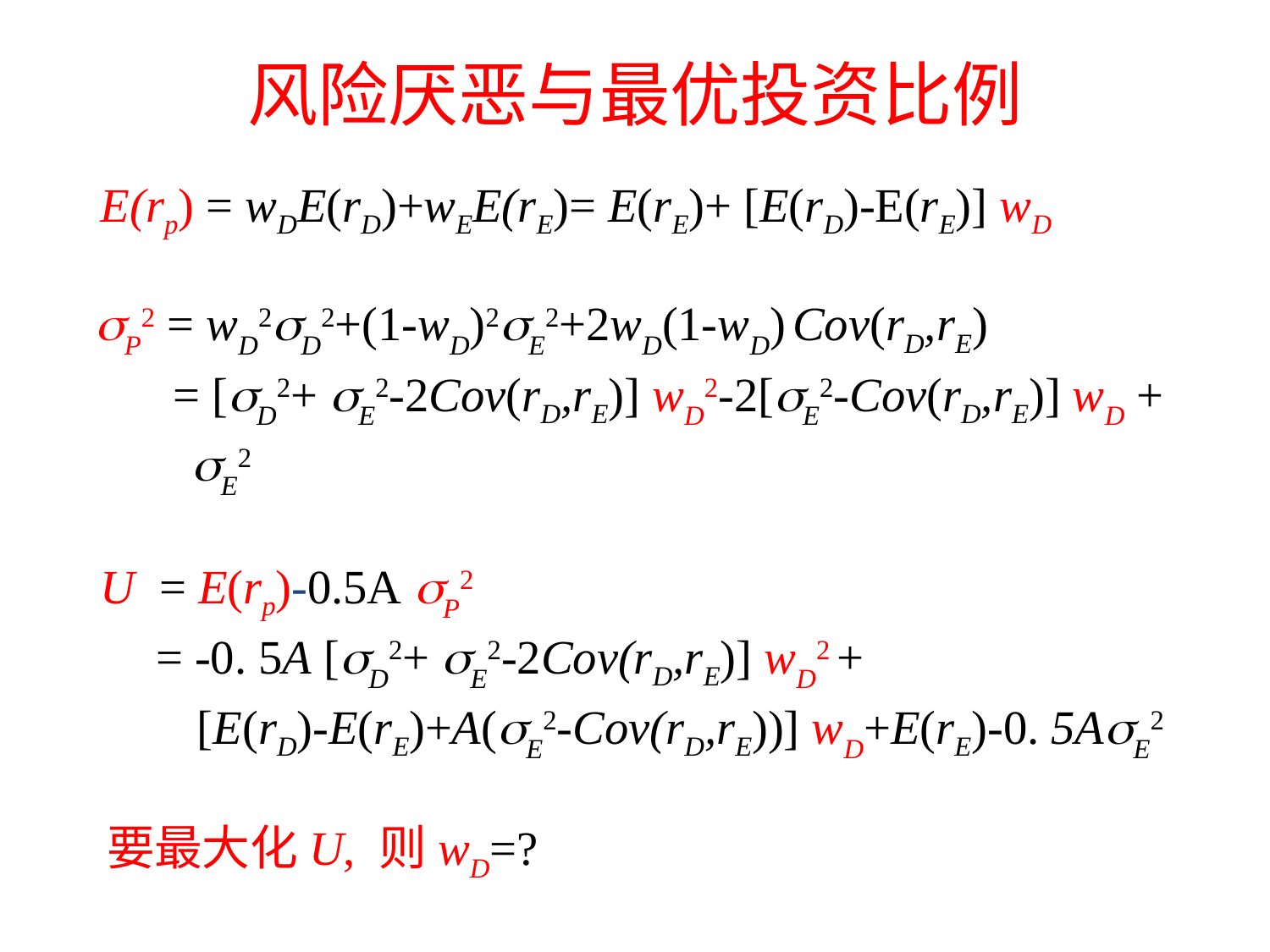

# 风险厌恶与最优投资比例
    E(rp) = wDE(rD)+wEE(rE)= E(rE)+ [E(rD)-E(rE)] wD

    σP2 = wD2σD2+(1-wD)2σE2+2wD(1-wD) Cov(rD,rE)
          = [σD2+ σE2-2Cov(rD,rE)] wD2-2[σE2-Cov(rD,rE)] wD +
                    σE2

    U  = E(rp)-0.5A σP2
         = -0. 5A [σD2+ σE2-2Cov(rD,rE)] wD2 +
            [E(rD)-E(rE)+A(σE2-Cov(rD,rE))] wD+E(rE)-0. 5AσE2

    要最大化U, 则wD=?

49